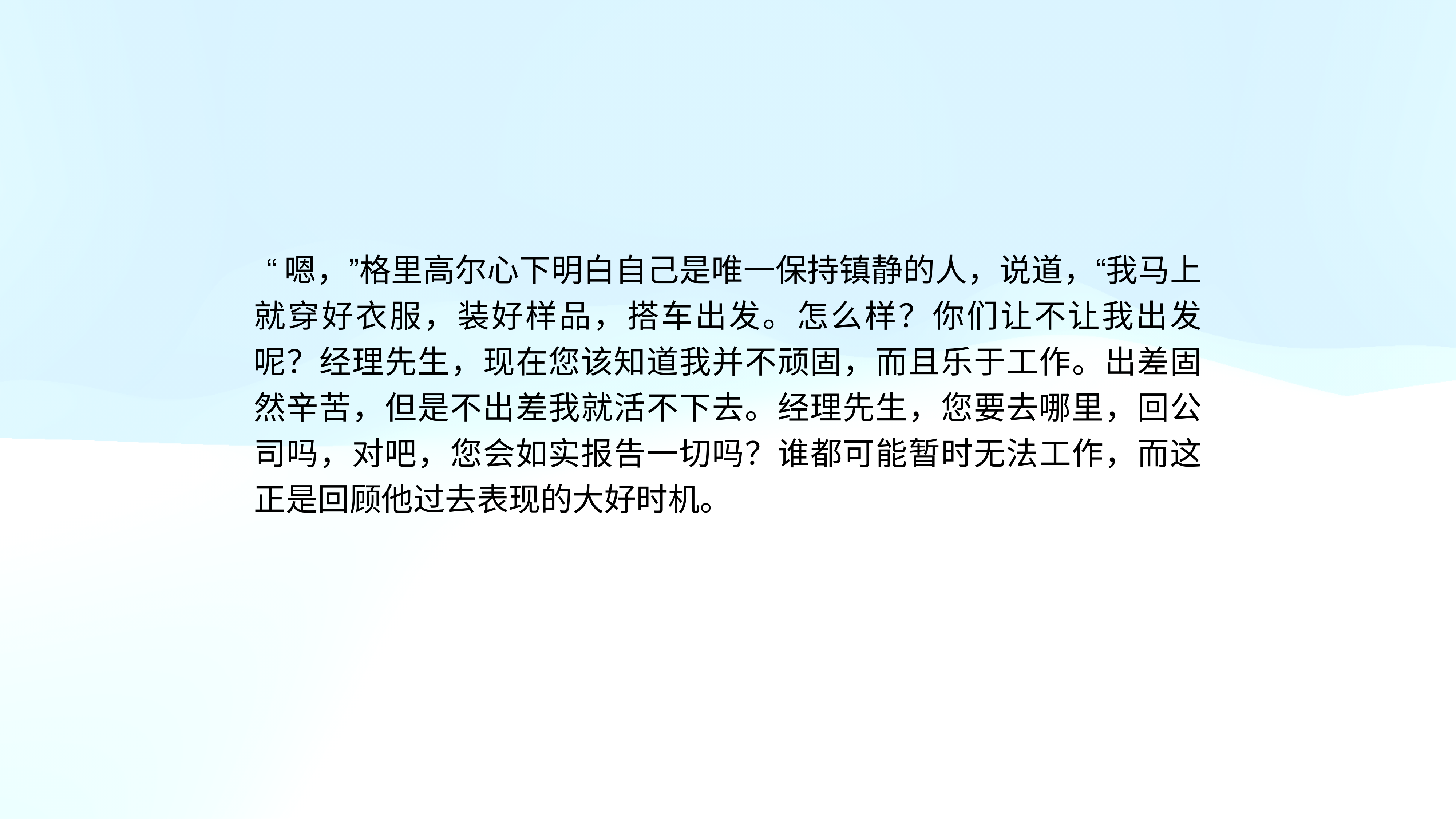

“嗯，”格里高尔心下明白自己是唯一保持镇静的人，说道，“我马上就穿好衣服，装好样品，搭车出发。怎么样？你们让不让我出发呢？经理先生，现在您该知道我并不顽固，而且乐于工作。出差固然辛苦，但是不出差我就活不下去。经理先生，您要去哪里，回公司吗，对吧，您会如实报告一切吗？谁都可能暂时无法工作，而这正是回顾他过去表现的大好时机。